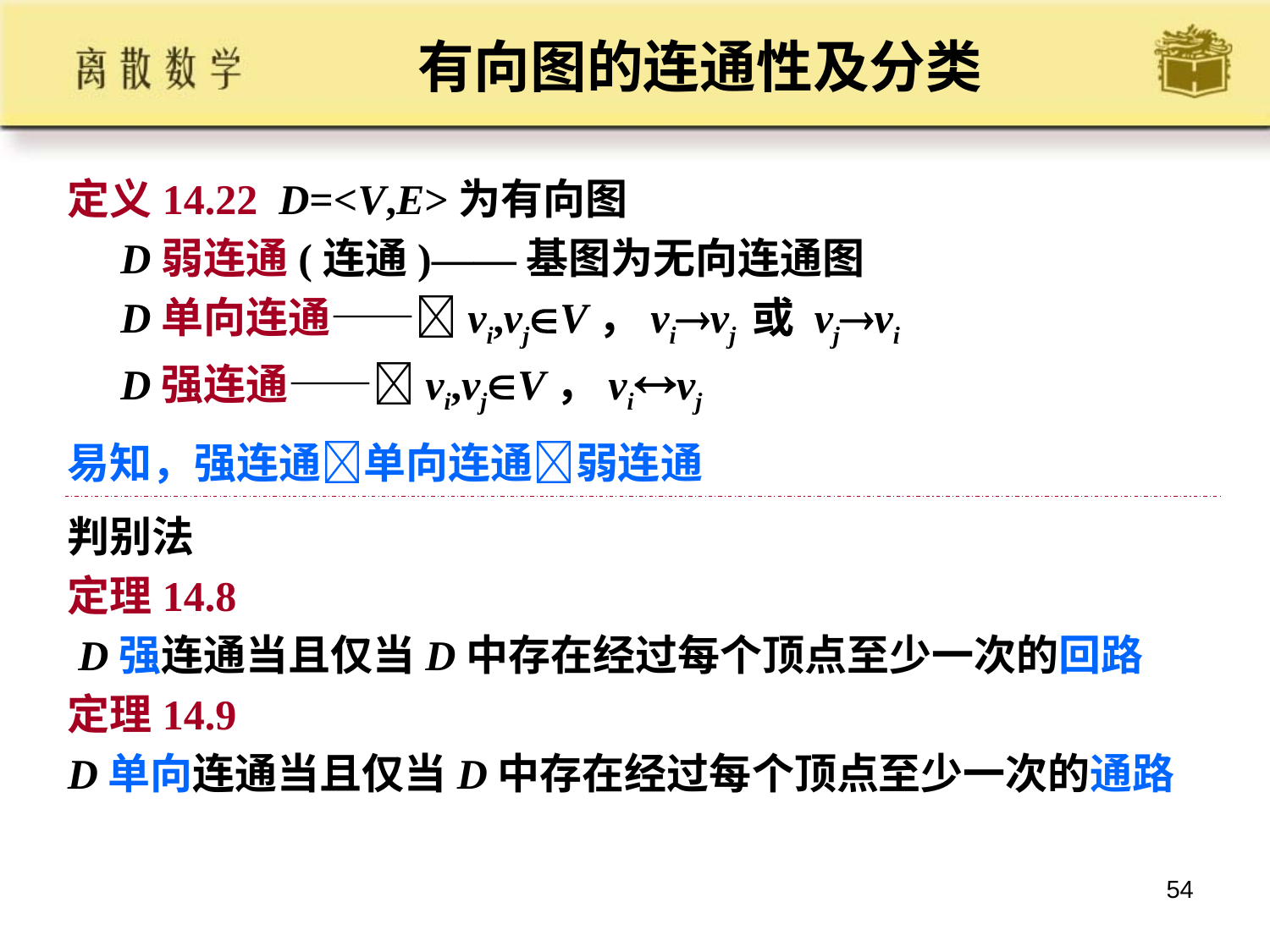

# 有向图的连通性及分类
定义14.22  D=<V,E>为有向图
     D弱连通(连通)——基图为无向连通图
     D单向连通——∀vi,vj∈V，vi→vj 或 vj→vi
     D强连通——∀vi,vj∈V，vi↔vj
易知，强连通⇒单向连通⇒弱连通
判别法
定理14.8
 D强连通当且仅当D中存在经过每个顶点至少一次的回路
定理14.9
D单向连通当且仅当D中存在经过每个顶点至少一次的通路
54